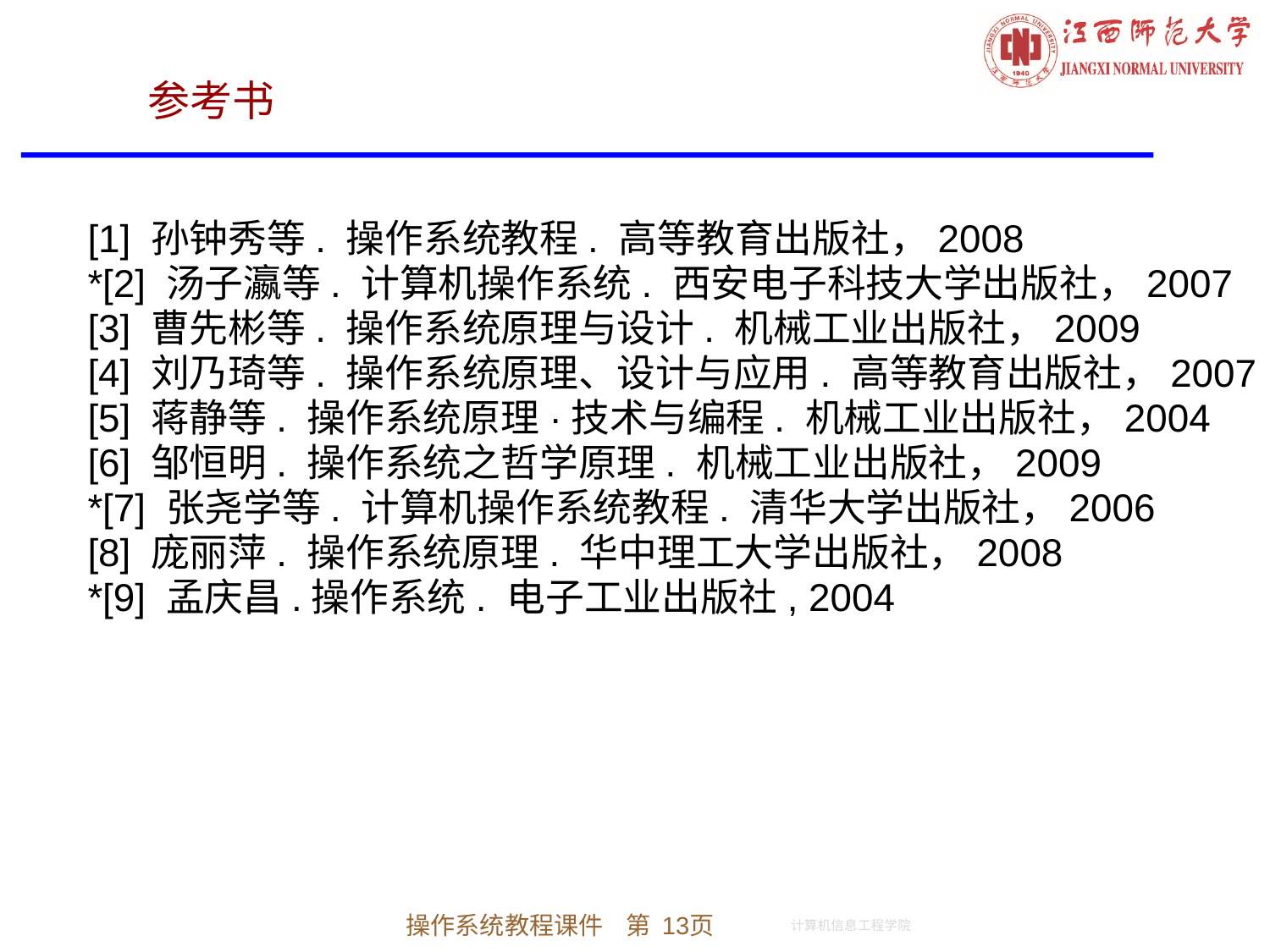

# 参考书
[1] 孙钟秀等. 操作系统教程. 高等教育出版社，2008
*[2] 汤子瀛等. 计算机操作系统. 西安电子科技大学出版社，2007
[3] 曹先彬等. 操作系统原理与设计. 机械工业出版社，2009
[4] 刘乃琦等. 操作系统原理、设计与应用. 高等教育出版社，2007
[5] 蒋静等. 操作系统原理·技术与编程. 机械工业出版社，2004
[6] 邹恒明. 操作系统之哲学原理. 机械工业出版社，2009
*[7] 张尧学等. 计算机操作系统教程. 清华大学出版社，2006
[8] 庞丽萍. 操作系统原理. 华中理工大学出版社，2008
*[9] 孟庆昌.操作系统. 电子工业出版社, 2004
操作系统教程课件    第 13页